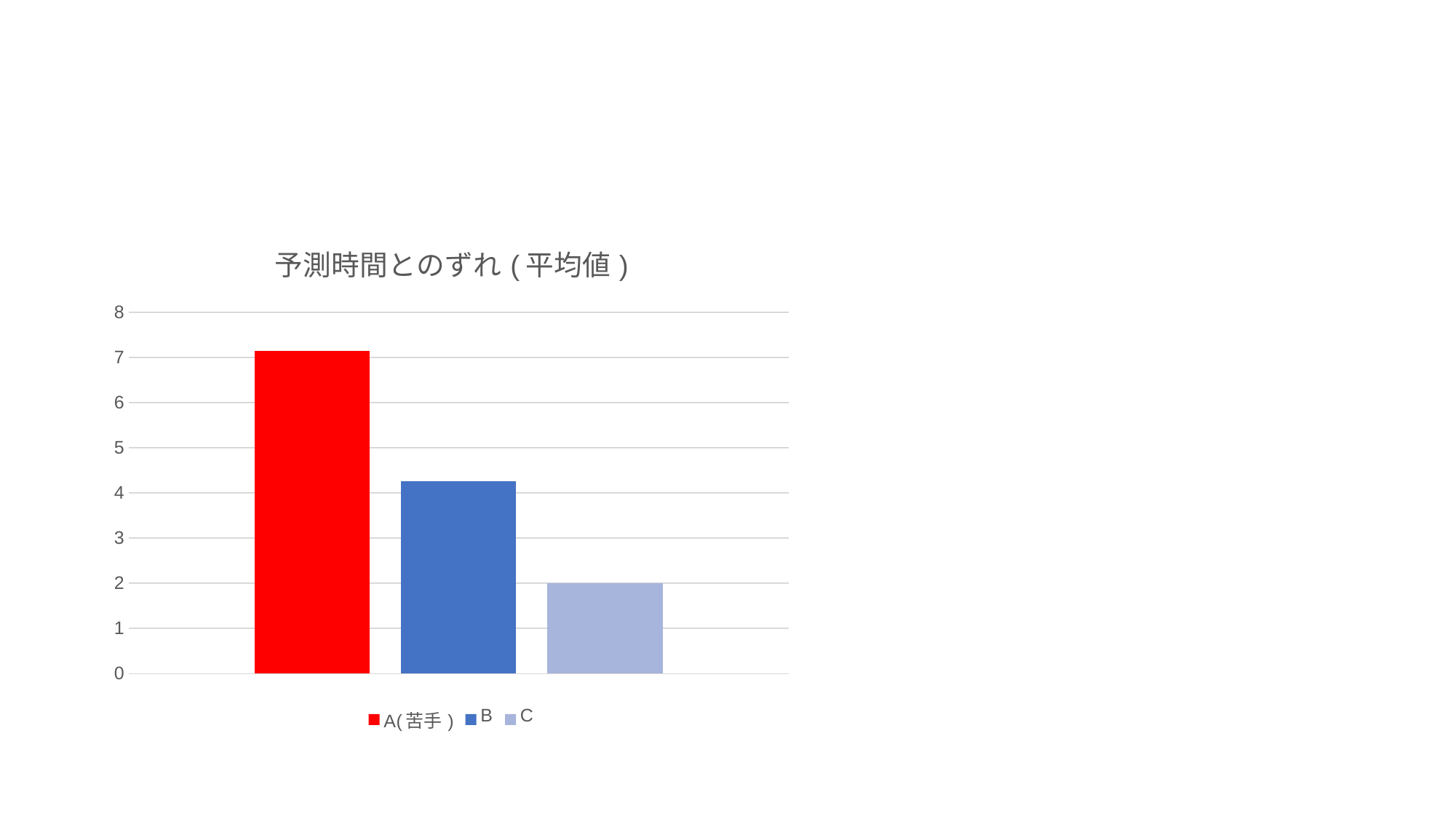

#

### Chart: 予測時間とのずれ(平均値)

| Category | A(苦手) | B | C |
|---|---|---|---|
| 最大値 | 7.14 | 4.25 | 2.0 |